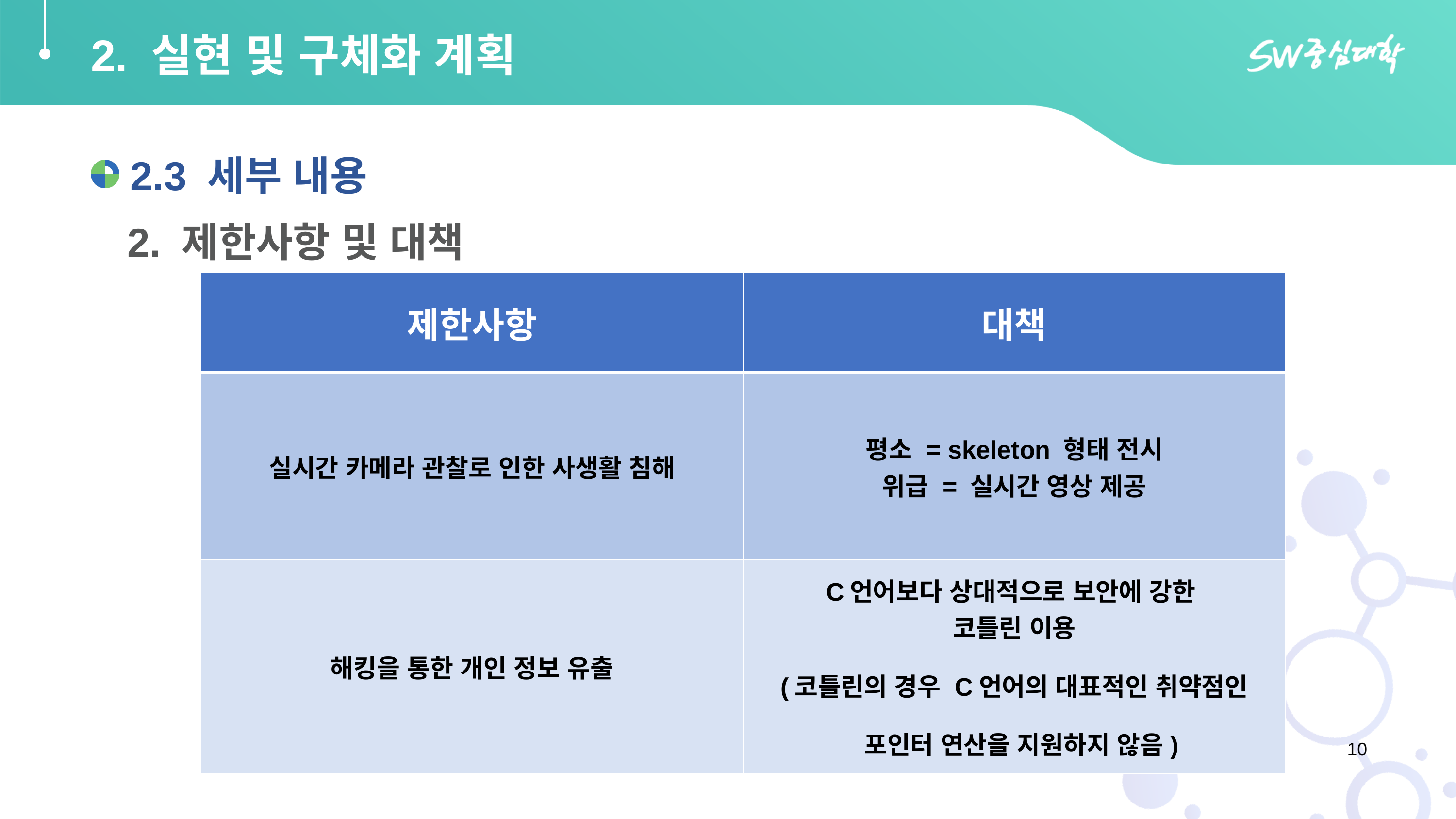

# 2. 실현 및 구체화 계획
 2.3 세부 내용
2. 제한사항 및 대책

| 제한사항 | 대책 |
| --- | --- |
| 실시간 카메라 관찰로 인한 사생활 침해 | 평소 = skeleton 형태 전시 위급 = 실시간 영상 제공 |
| 해킹을 통한 개인 정보 유출 | C언어보다 상대적으로 보안에 강한 코틀린 이용 (코틀린의 경우 C언어의 대표적인 취약점인 포인터 연산을 지원하지 않음) |